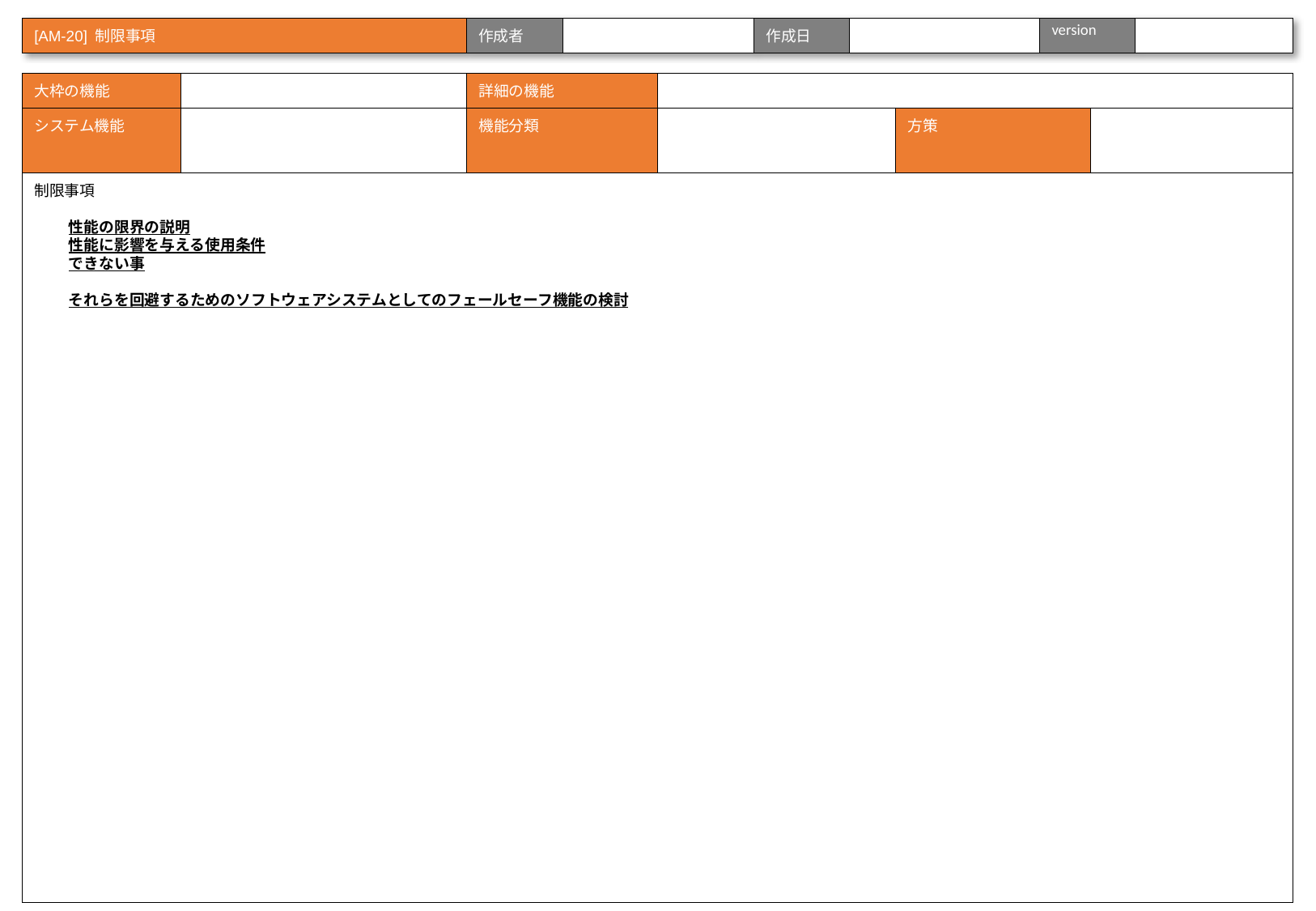

性能の限界の説明
性能に影響を与える使用条件
できない事

それらを回避するためのソフトウェアシステムとしてのフェールセーフ機能の検討